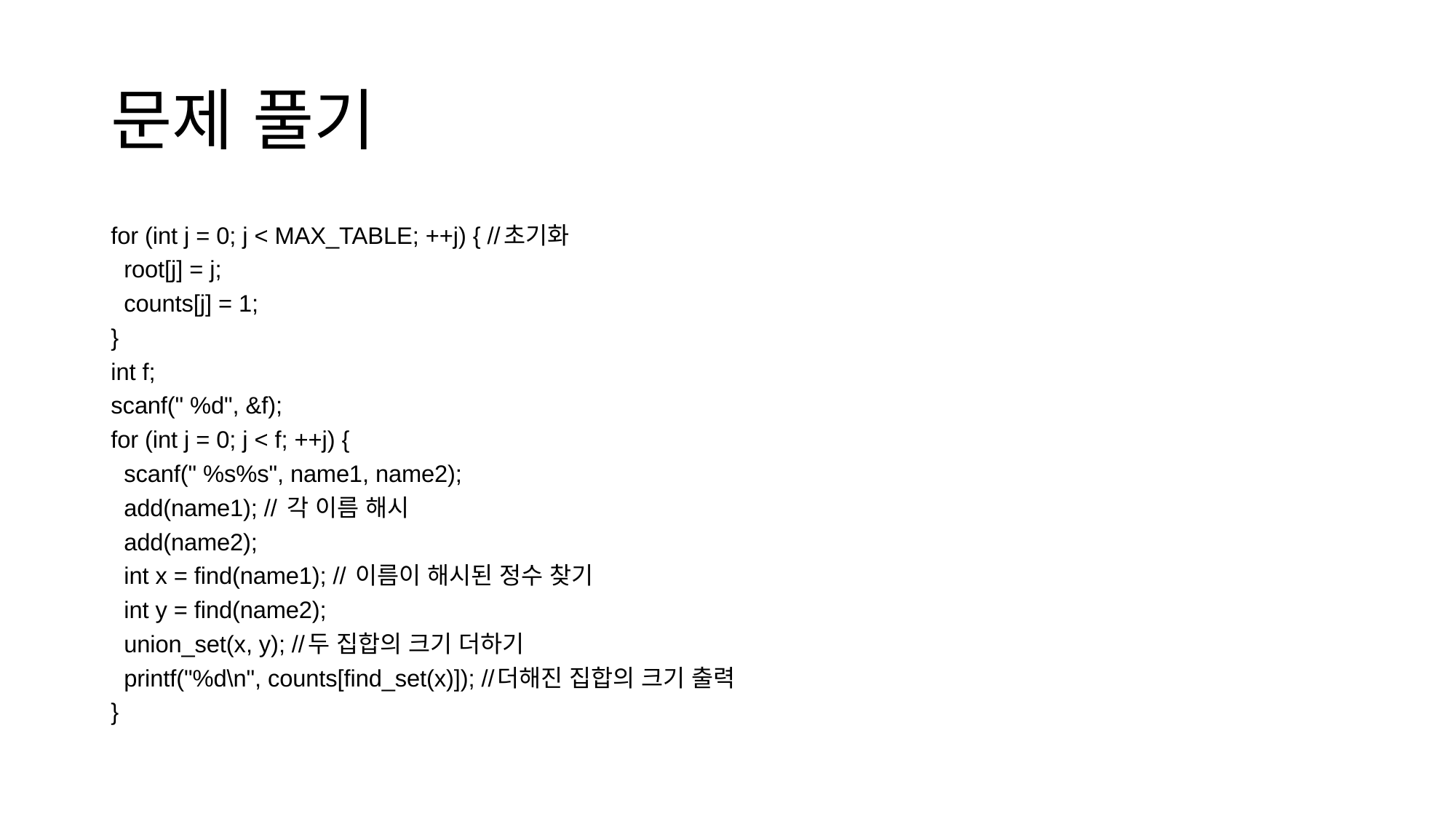

# 문제 풀기
for (int j = 0; j < MAX_TABLE; ++j) { //초기화
  root[j] = j;
  counts[j] = 1;
}
int f;
scanf(" %d", &f);
for (int j = 0; j < f; ++j) {
  scanf(" %s%s", name1, name2);
  add(name1); // 각 이름 해시
  add(name2);
  int x = find(name1); // 이름이 해시된 정수 찾기
  int y = find(name2);
  union_set(x, y); //두 집합의 크기 더하기
  printf("%d\n", counts[find_set(x)]); //더해진 집합의 크기 출력
}